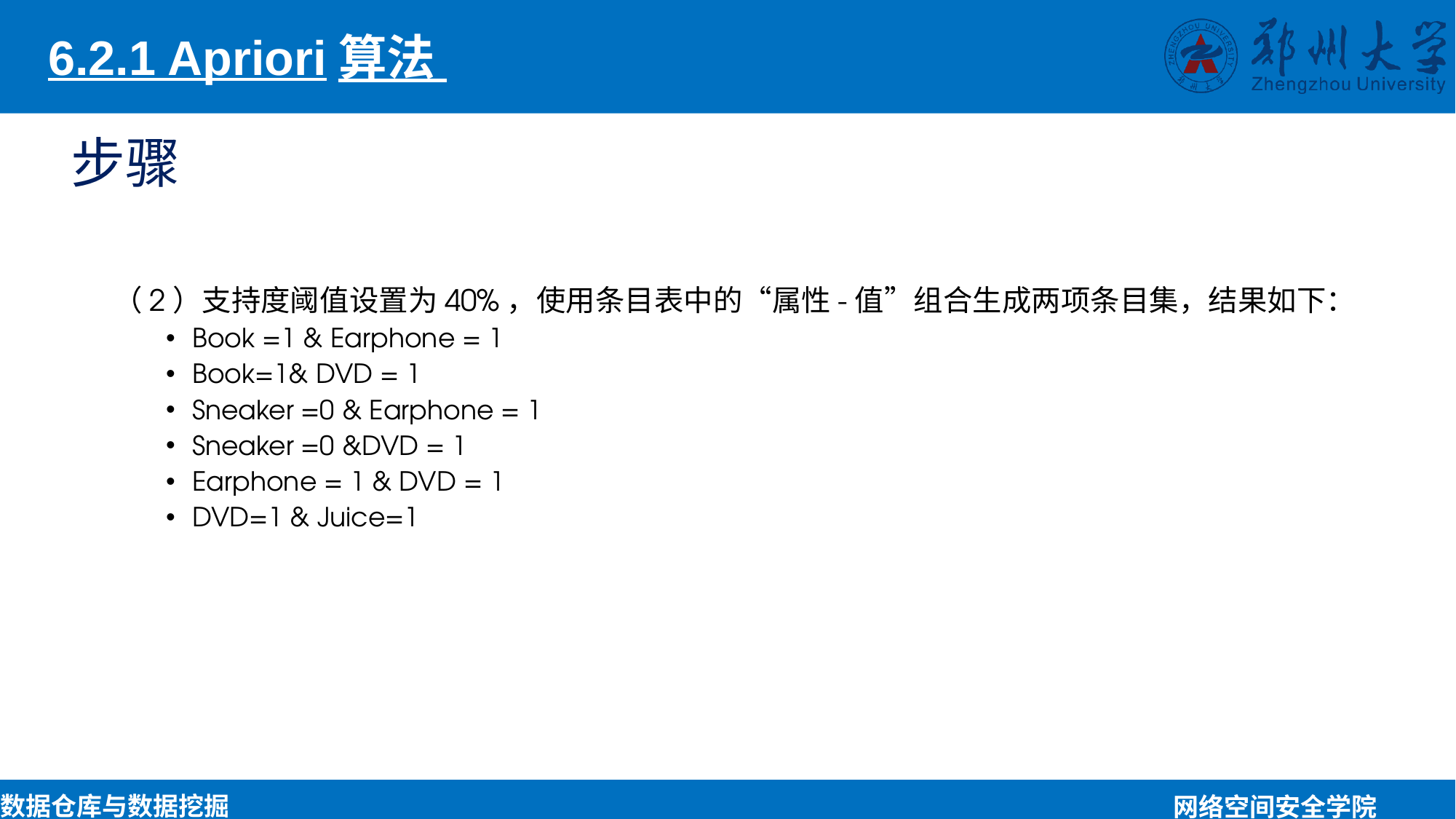

6.2.1 Apriori算法
步骤
（2）支持度阈值设置为40%，使用条目表中的“属性-值”组合生成两项条目集，结果如下：
Book =1 & Earphone = 1
Book=1& DVD = 1
Sneaker =0 & Earphone = 1
Sneaker =0 &DVD = 1
Earphone = 1 & DVD = 1
DVD=1 & Juice=1